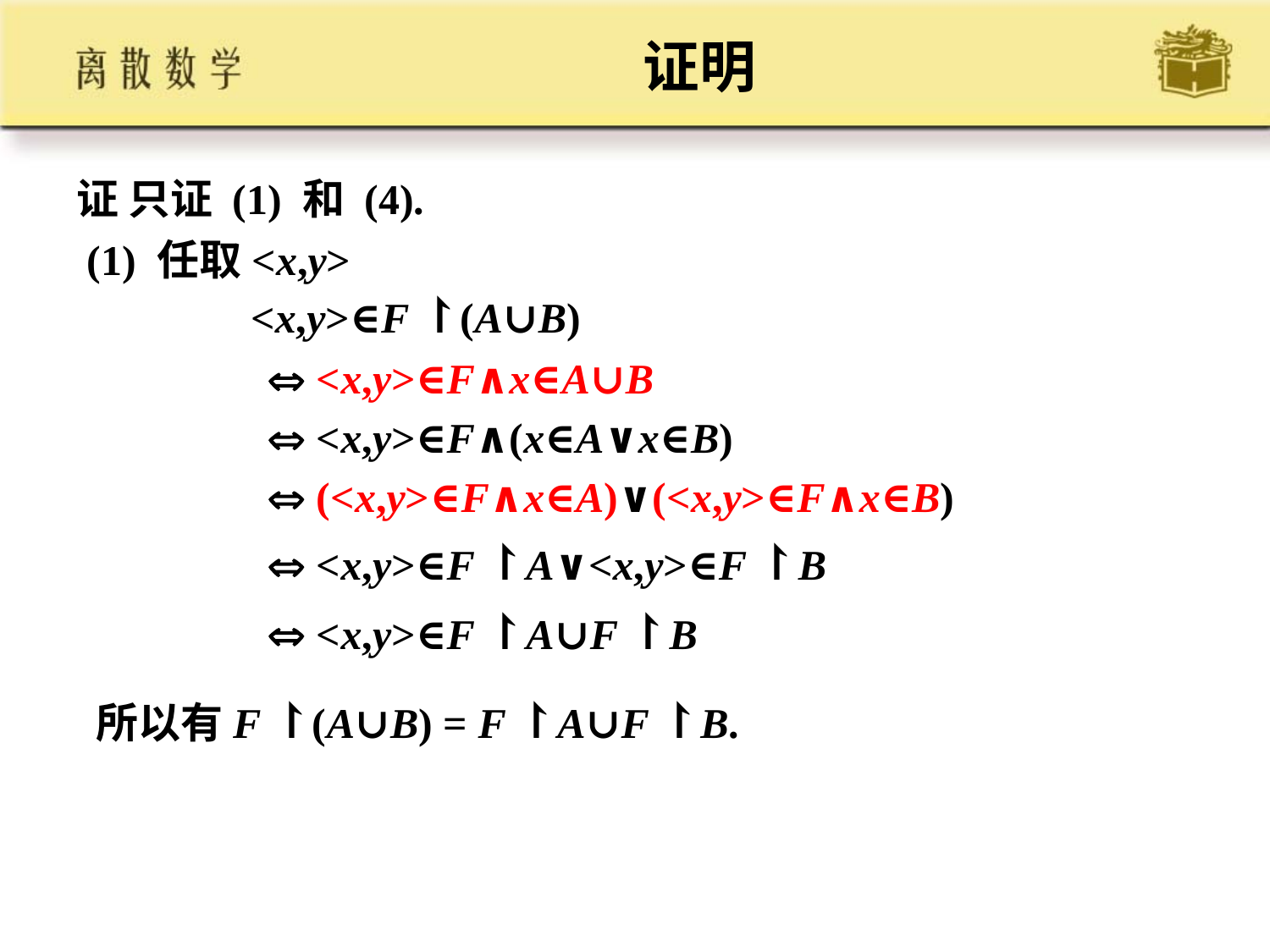

# 证明
证 只证 (1) 和 (4).
 (1) 任取<x,y>
            <x,y>∈F ↾(A∪B)
                  ⇔ <x,y>∈F∧x∈A∪B
                  ⇔ <x,y>∈F∧(x∈A∨x∈B)
                  ⇔ (<x,y>∈F∧x∈A)∨(<x,y>∈F∧x∈B)
                  ⇔ <x,y>∈F ↾A∨<x,y>∈F ↾B
                  ⇔ <x,y>∈F ↾A∪F ↾B
 所以有F ↾(A∪B) = F ↾A∪F ↾B.
27